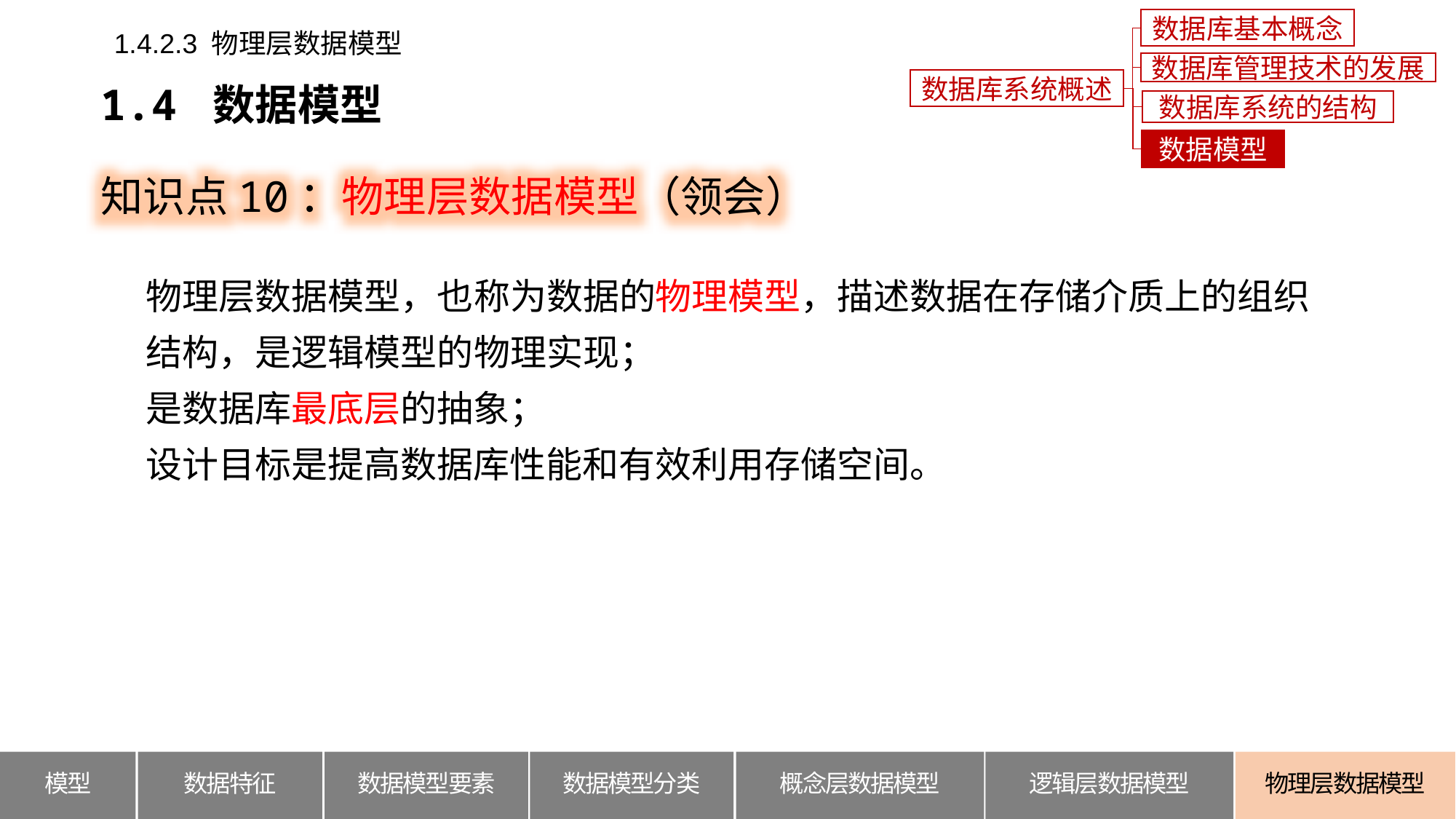

数据库基本概念
1.4.2.3 物理层数据模型
数据库管理技术的发展
数据库系统概述
1.4 数据模型
数据库系统的结构
知识点10：物理层数据模型（领会）
数据模型
物理层数据模型，也称为数据的物理模型，描述数据在存储介质上的组织结构，是逻辑模型的物理实现；
是数据库最底层的抽象；
设计目标是提高数据库性能和有效利用存储空间。
模型
数据特征
数据模型要素
数据模型分类
概念层数据模型
逻辑层数据模型
物理层数据模型